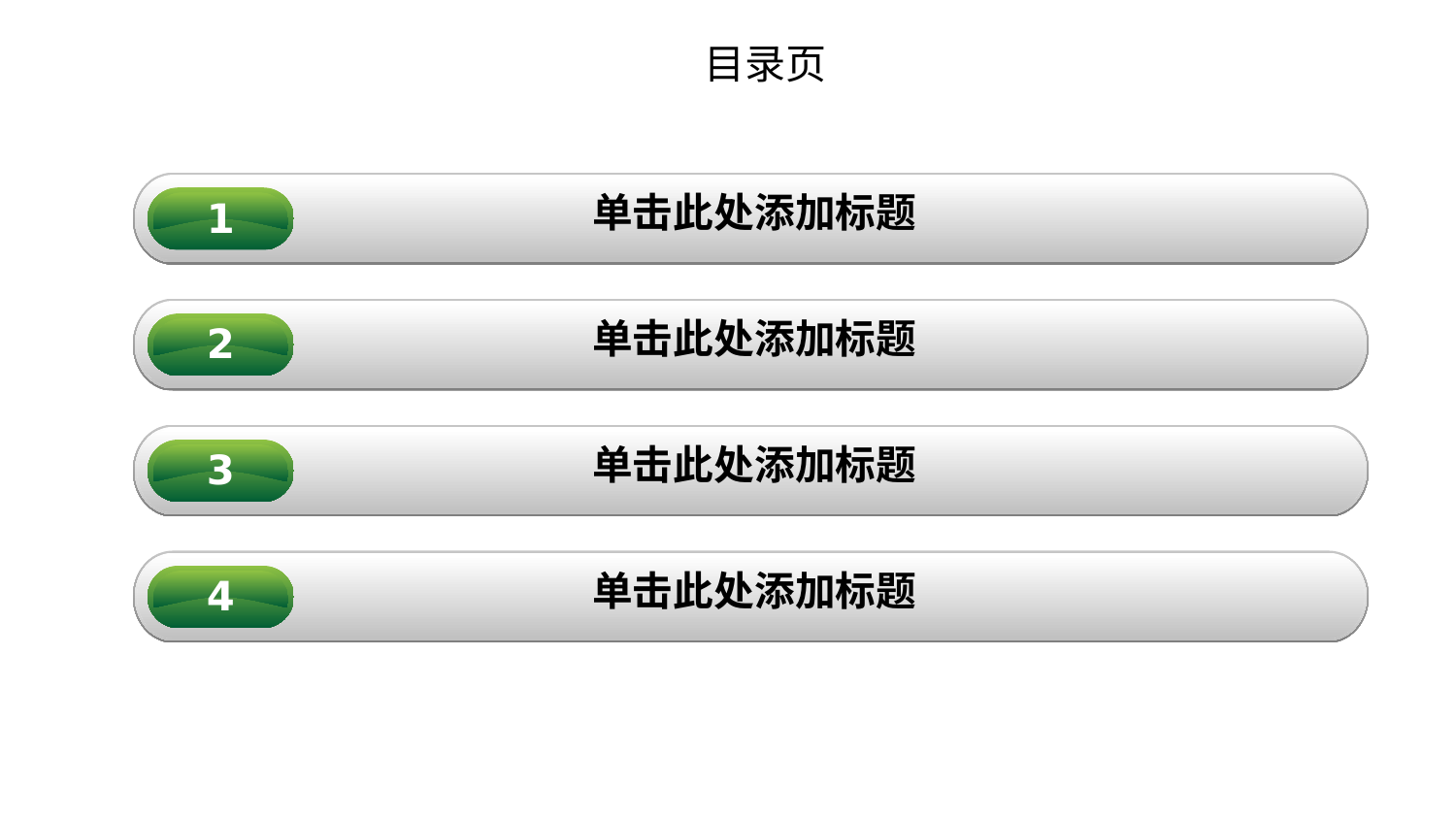

目录页
单击此处添加标题

1
单击此处添加标题

2
单击此处添加标题

3
单击此处添加标题

4